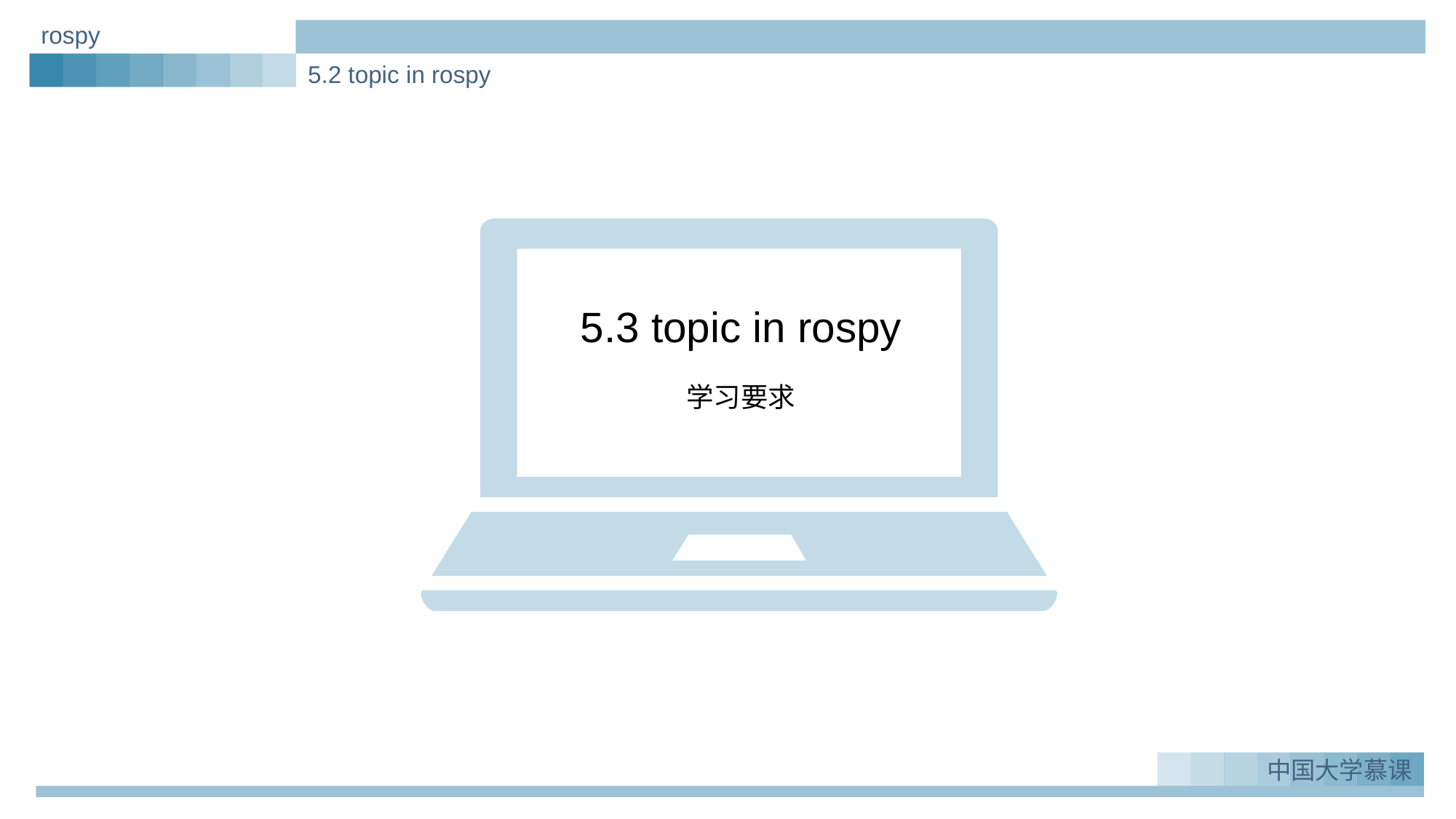

rospy
5.2 topic in rospy

5.3 topic in rospy
学习要求
中国大学慕课